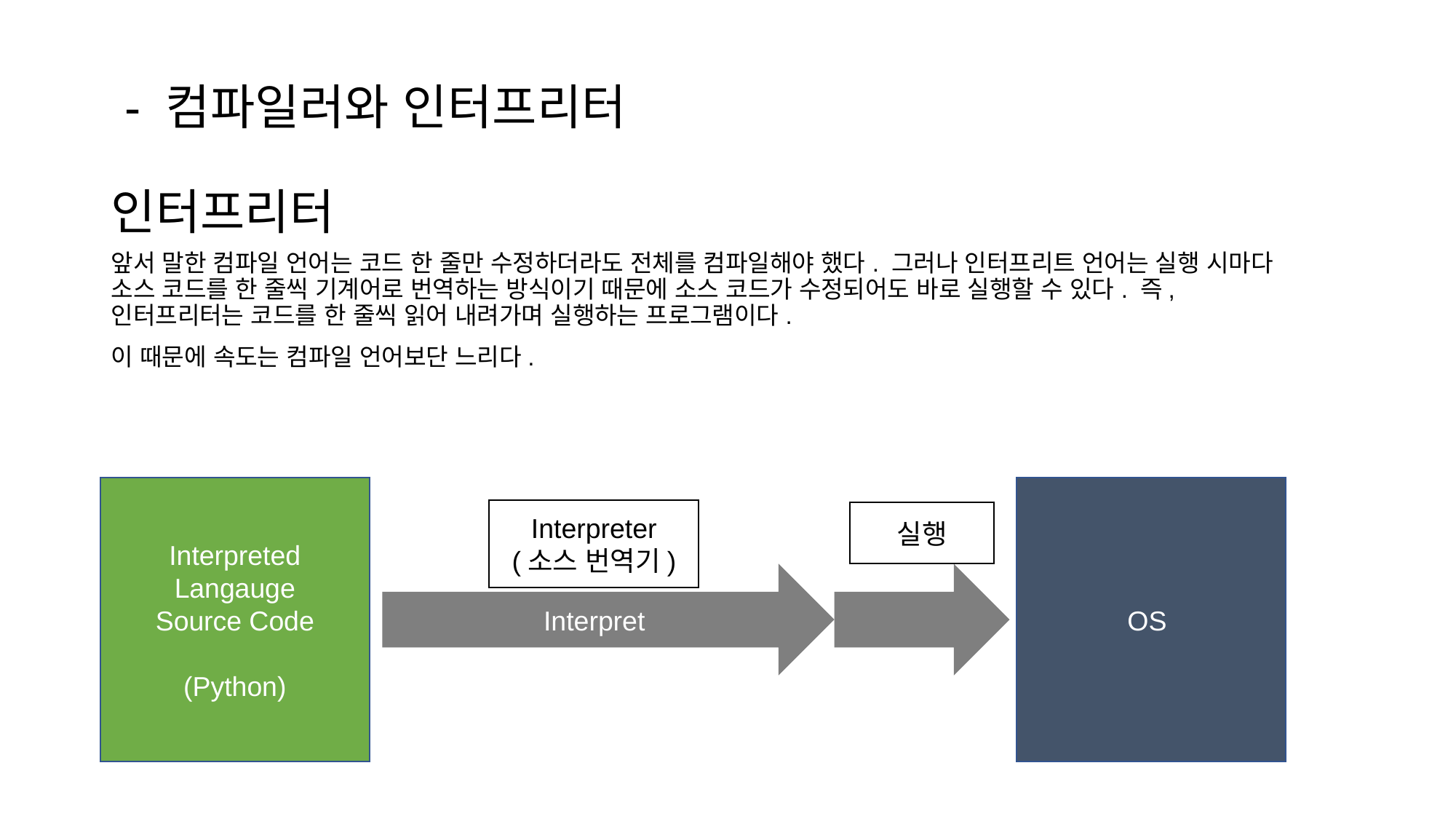

# - 컴파일러와 인터프리터 인터프리터
앞서 말한 컴파일 언어는 코드 한 줄만 수정하더라도 전체를 컴파일해야 했다. 그러나 인터프리트 언어는 실행 시마다 소스 코드를 한 줄씩 기계어로 번역하는 방식이기 때문에 소스 코드가 수정되어도 바로 실행할 수 있다. 즉, 인터프리터는 코드를 한 줄씩 읽어 내려가며 실행하는 프로그램이다.
이 때문에 속도는 컴파일 언어보단 느리다.
Interpreted
Langauge
Source Code

(Python)
OS
Interpreter
(소스 번역기)
실행

Interpret